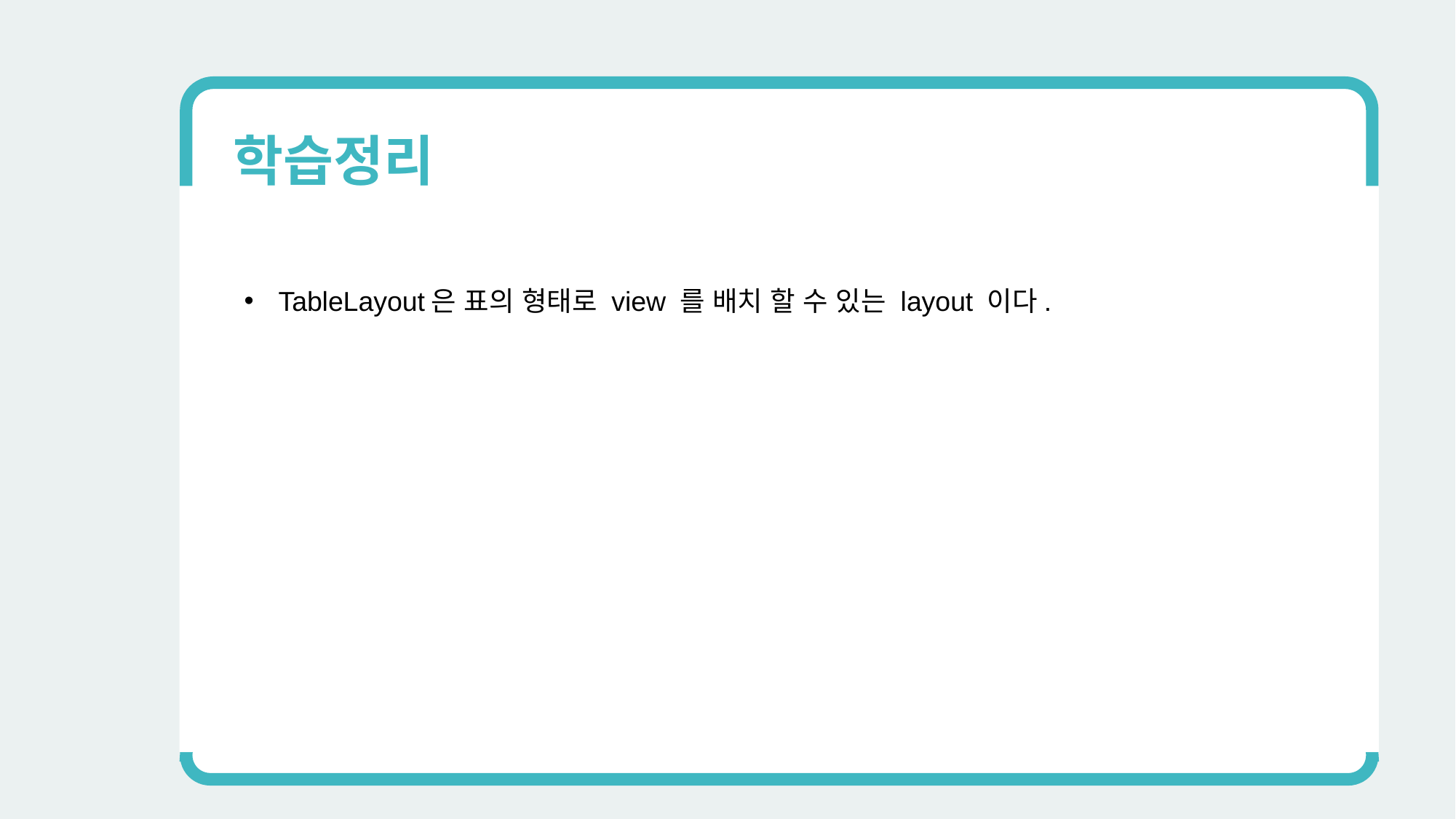

학습정리

TableLayout은 표의 형태로 view 를 배치 할 수 있는 layout 이다.